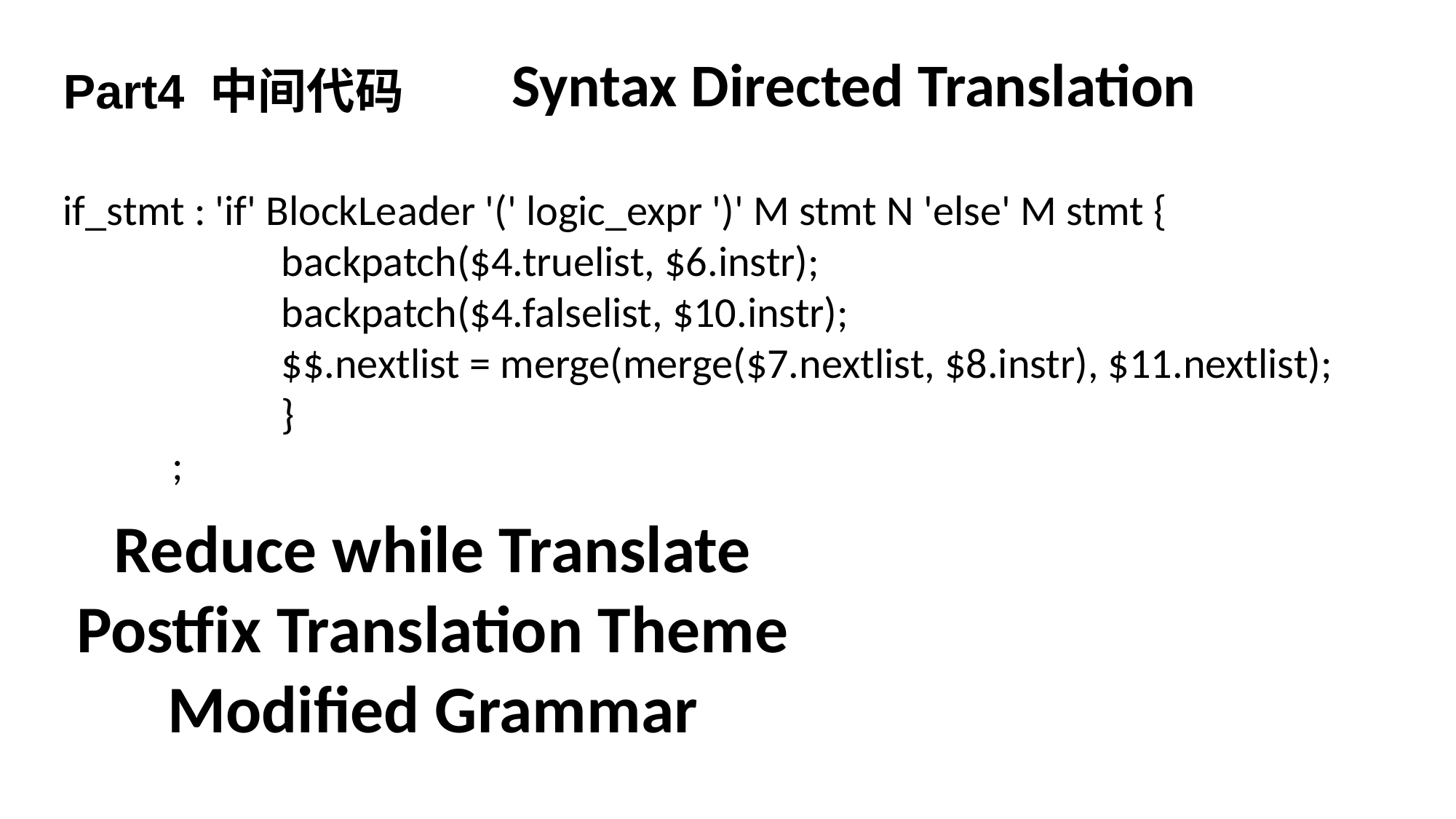

Syntax Directed Translation
Part4 中间代码
if_stmt : 'if' BlockLeader '(' logic_expr ')' M stmt N 'else' M stmt {
		backpatch($4.truelist, $6.instr);
		backpatch($4.falselist, $10.instr);
		$$.nextlist = merge(merge($7.nextlist, $8.instr), $11.nextlist);
		}
	;
Reduce while Translate
Postfix Translation Theme
Modified Grammar